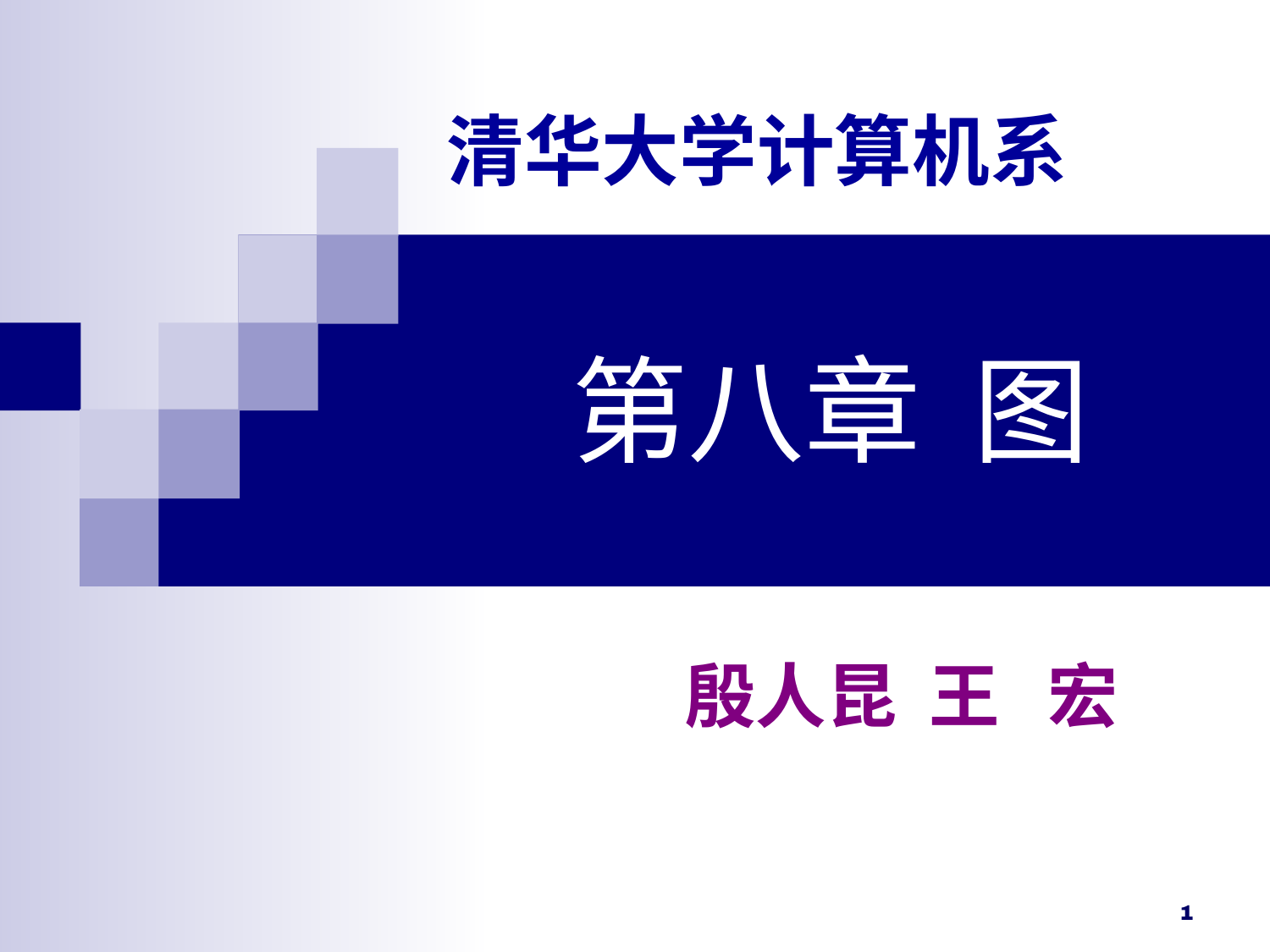

清华大学计算机系
# 第八章  图
殷人昆  王   宏
1